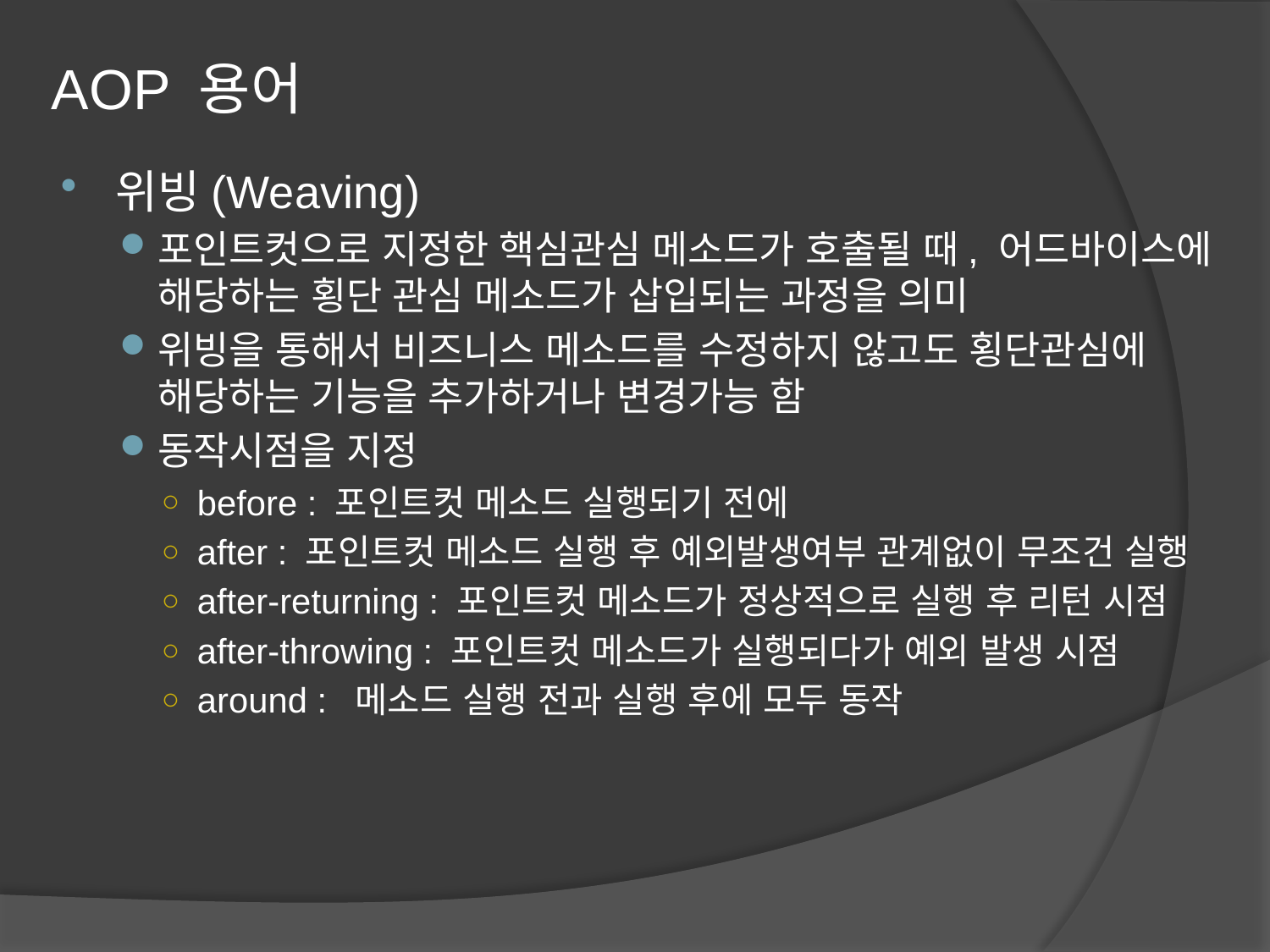

# AOP 용어
위빙(Weaving)
포인트컷으로 지정한 핵심관심 메소드가 호출될 때, 어드바이스에 해당하는 횡단 관심 메소드가 삽입되는 과정을 의미
위빙을 통해서 비즈니스 메소드를 수정하지 않고도 횡단관심에 해당하는 기능을 추가하거나 변경가능 함
동작시점을 지정
before : 포인트컷 메소드 실행되기 전에
after : 포인트컷 메소드 실행 후 예외발생여부 관계없이 무조건 실행
after-returning : 포인트컷 메소드가 정상적으로 실행 후 리턴 시점
after-throwing : 포인트컷 메소드가 실행되다가 예외 발생 시점
around :  메소드 실행 전과 실행 후에 모두 동작